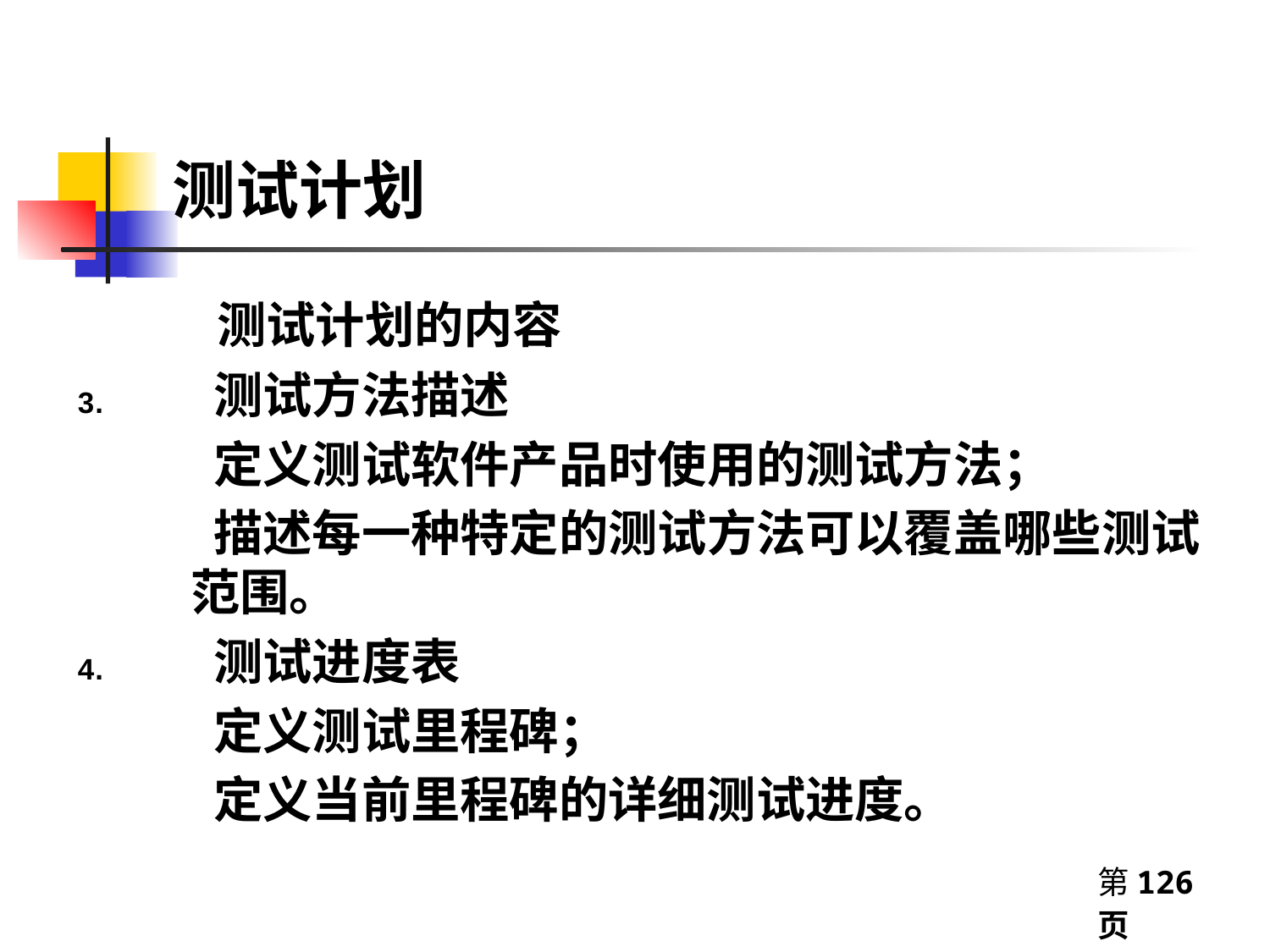

# 测试计划
 测试计划的内容
 测试方法描述
 定义测试软件产品时使用的测试方法；
 描述每一种特定的测试方法可以覆盖哪些测试范围。
 测试进度表
 定义测试里程碑；
 定义当前里程碑的详细测试进度。